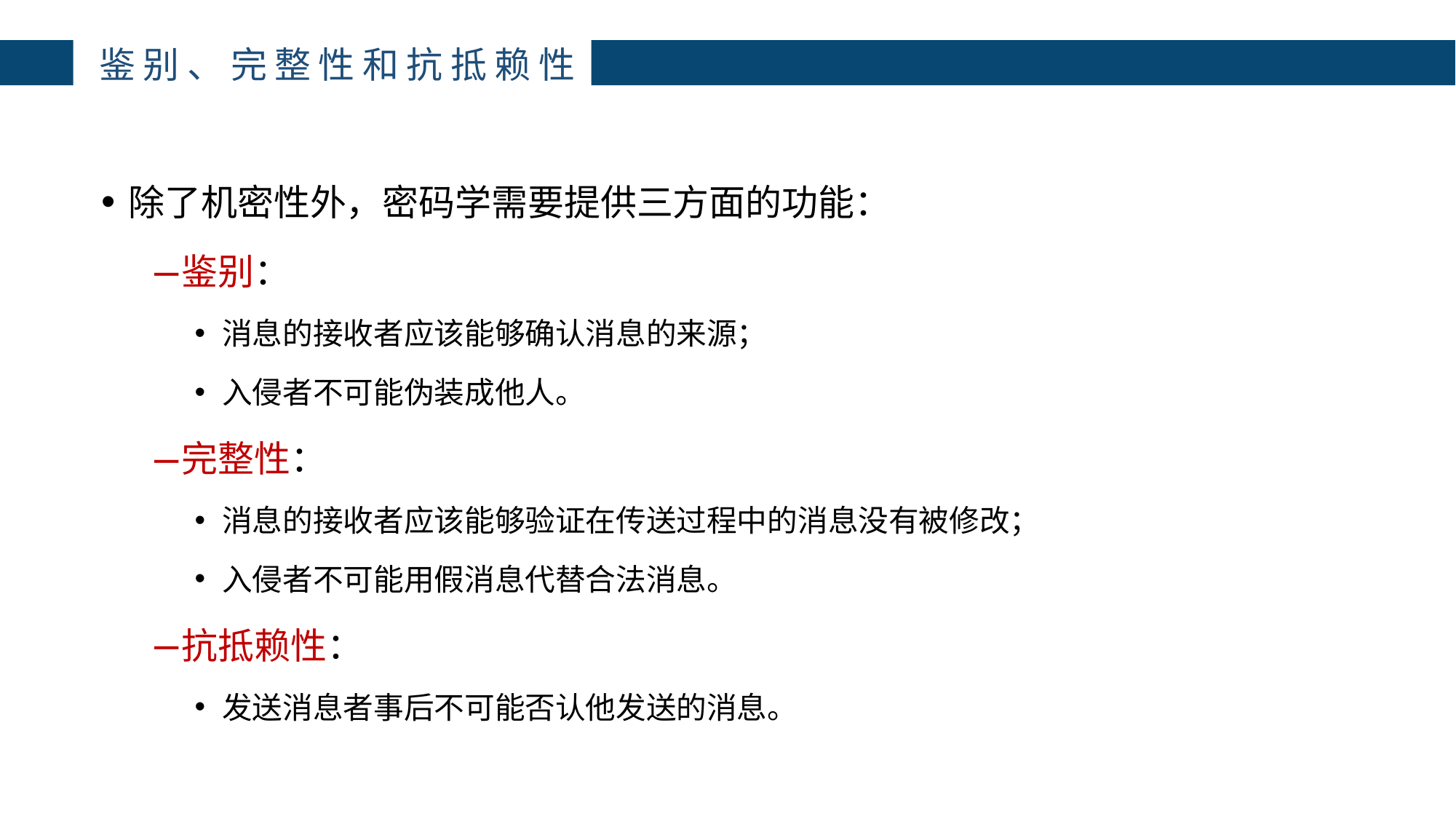

# 鉴别、完整性和抗抵赖性

除了机密性外，密码学需要提供三方面的功能：
鉴别：
消息的接收者应该能够确认消息的来源；
入侵者不可能伪装成他人。
完整性：
消息的接收者应该能够验证在传送过程中的消息没有被修改；
入侵者不可能用假消息代替合法消息。
抗抵赖性：
发送消息者事后不可能否认他发送的消息。